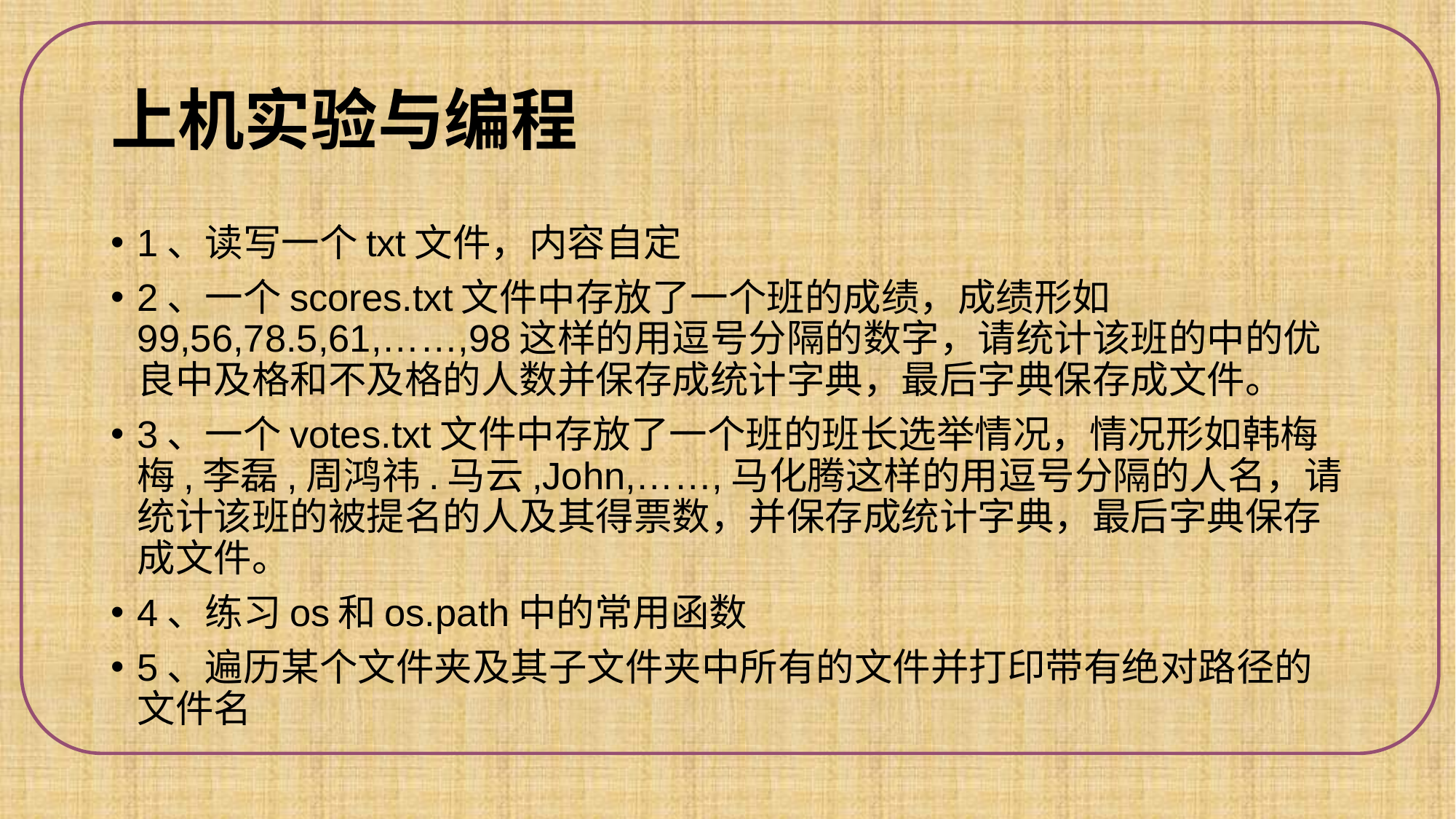

# 上机实验与编程
1、读写一个txt文件，内容自定
2、一个scores.txt文件中存放了一个班的成绩，成绩形如99,56,78.5,61,……,98这样的用逗号分隔的数字，请统计该班的中的优良中及格和不及格的人数并保存成统计字典，最后字典保存成文件。
3、一个votes.txt文件中存放了一个班的班长选举情况，情况形如韩梅梅,李磊,周鸿祎.马云,John,……,马化腾这样的用逗号分隔的人名，请统计该班的被提名的人及其得票数，并保存成统计字典，最后字典保存成文件。
4、练习os和os.path中的常用函数
5、遍历某个文件夹及其子文件夹中所有的文件并打印带有绝对路径的文件名